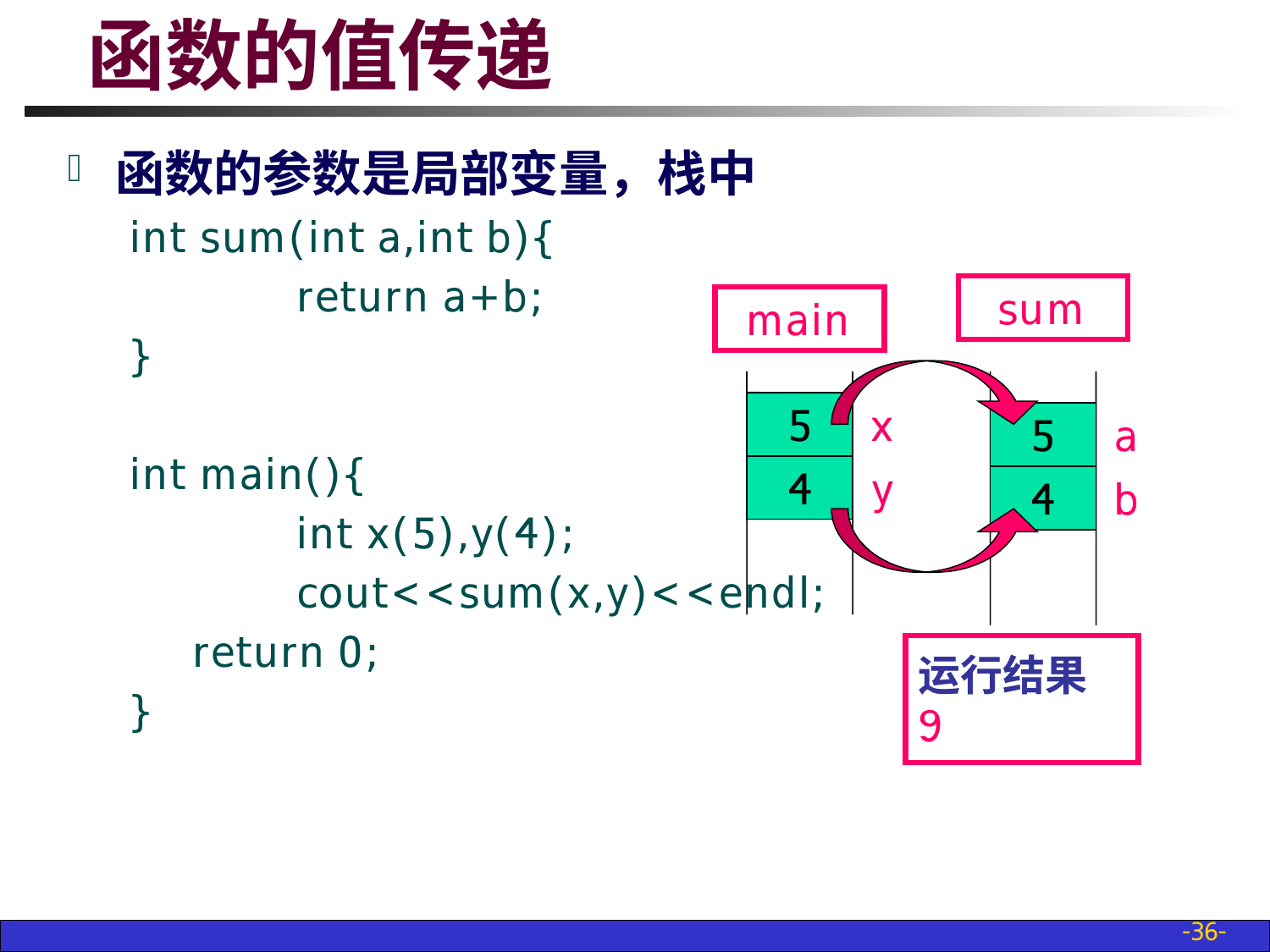

# 函数的值传递
函数的参数是局部变量，栈中
int sum(int a,int b){
		return a+b;
}

int main(){
		int x(5),y(4);
		cout<<sum(x,y)<<endl;
     return 0;
}
sum

5
a
4
b
main

5
x

4
y

运行结果
9
-36-